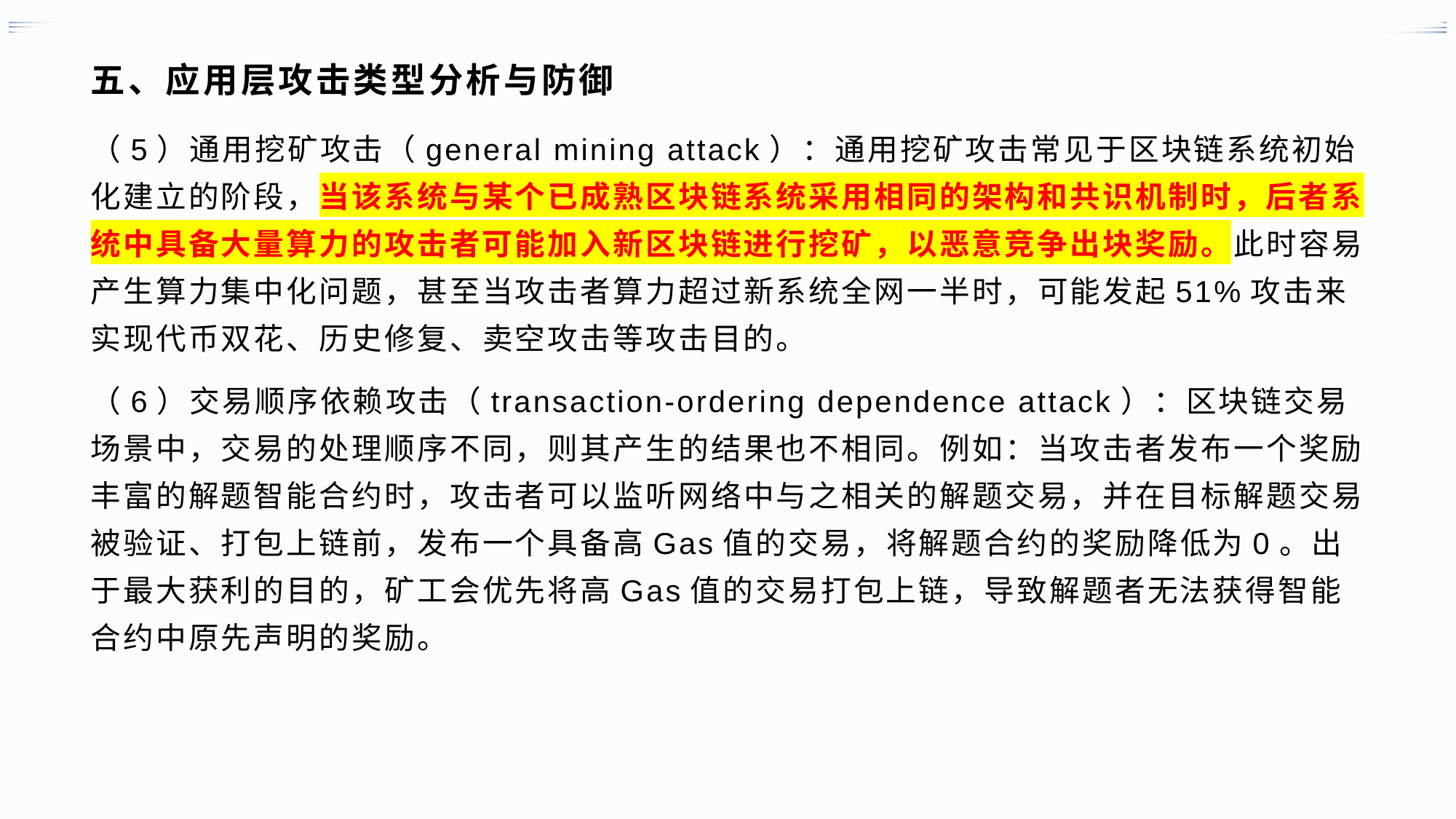

# 五、应用层攻击类型分析与防御
（5）通用挖矿攻击（general mining attack）：通用挖矿攻击常见于区块链系统初始化建立的阶段，当该系统与某个已成熟区块链系统采用相同的架构和共识机制时，后者系统中具备大量算力的攻击者可能加入新区块链进行挖矿，以恶意竞争出块奖励。此时容易产生算力集中化问题，甚至当攻击者算力超过新系统全网一半时，可能发起51%攻击来实现代币双花、历史修复、卖空攻击等攻击目的。
（6）交易顺序依赖攻击（transaction-ordering dependence attack）：区块链交易场景中，交易的处理顺序不同，则其产生的结果也不相同。例如：当攻击者发布一个奖励丰富的解题智能合约时，攻击者可以监听网络中与之相关的解题交易，并在目标解题交易被验证、打包上链前，发布一个具备高Gas值的交易，将解题合约的奖励降低为0。出于最大获利的目的，矿工会优先将高Gas值的交易打包上链，导致解题者无法获得智能合约中原先声明的奖励。